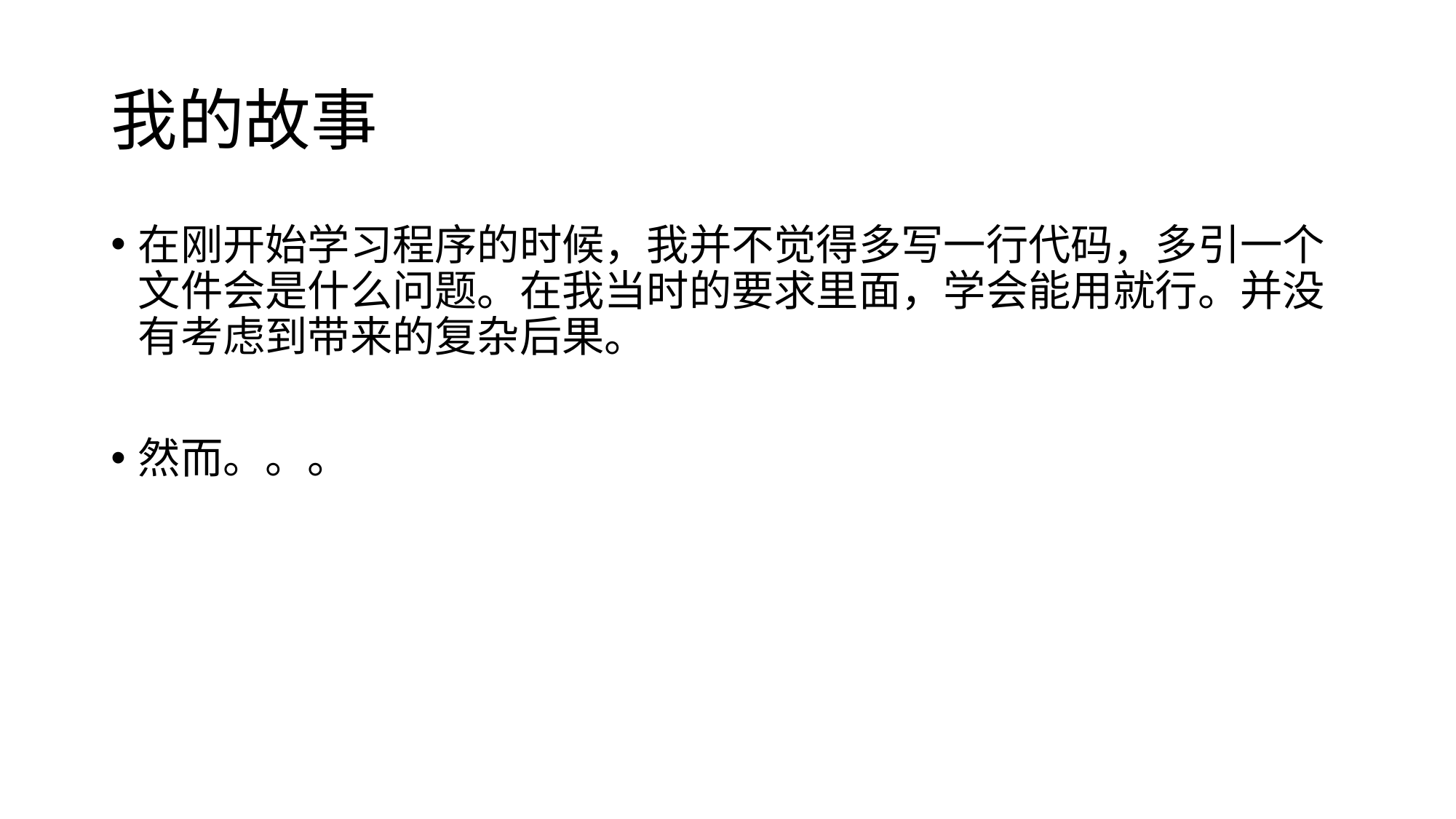

# 我的故事
在刚开始学习程序的时候，我并不觉得多写一行代码，多引一个文件会是什么问题。在我当时的要求里面，学会能用就行。并没有考虑到带来的复杂后果。

然而。。。